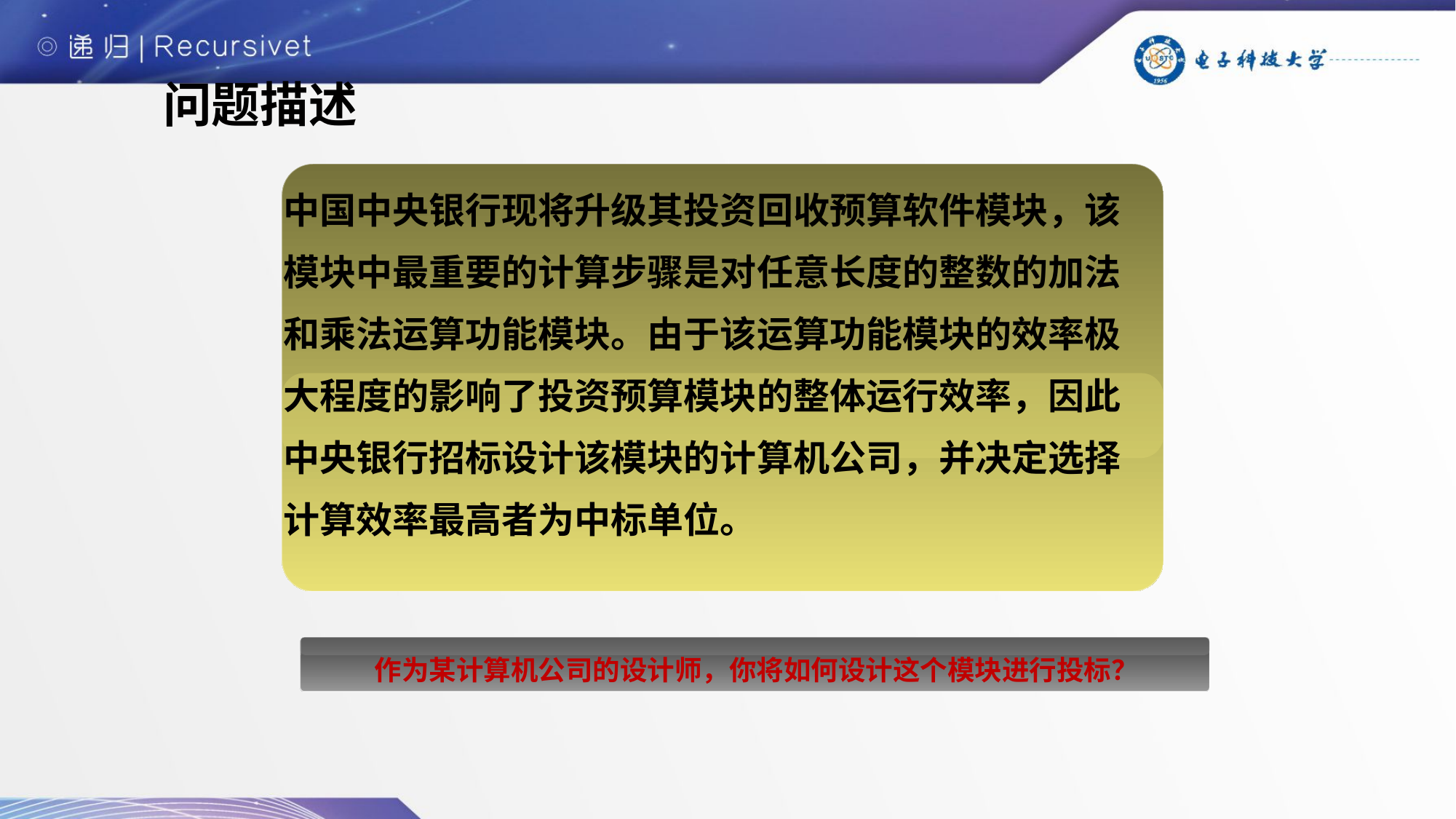

# 问题描述

中国中央银行现将升级其投资回收预算软件模块，该
模块中最重要的计算步骤是对任意长度的整数的加法
和乘法运算功能模块。由于该运算功能模块的效率极
大程度的影响了投资预算模块的整体运行效率，因此
中央银行招标设计该模块的计算机公司，并决定选择
计算效率最高者为中标单位。

作为某计算机公司的设计师，你将如何设计这个模块进行投标？